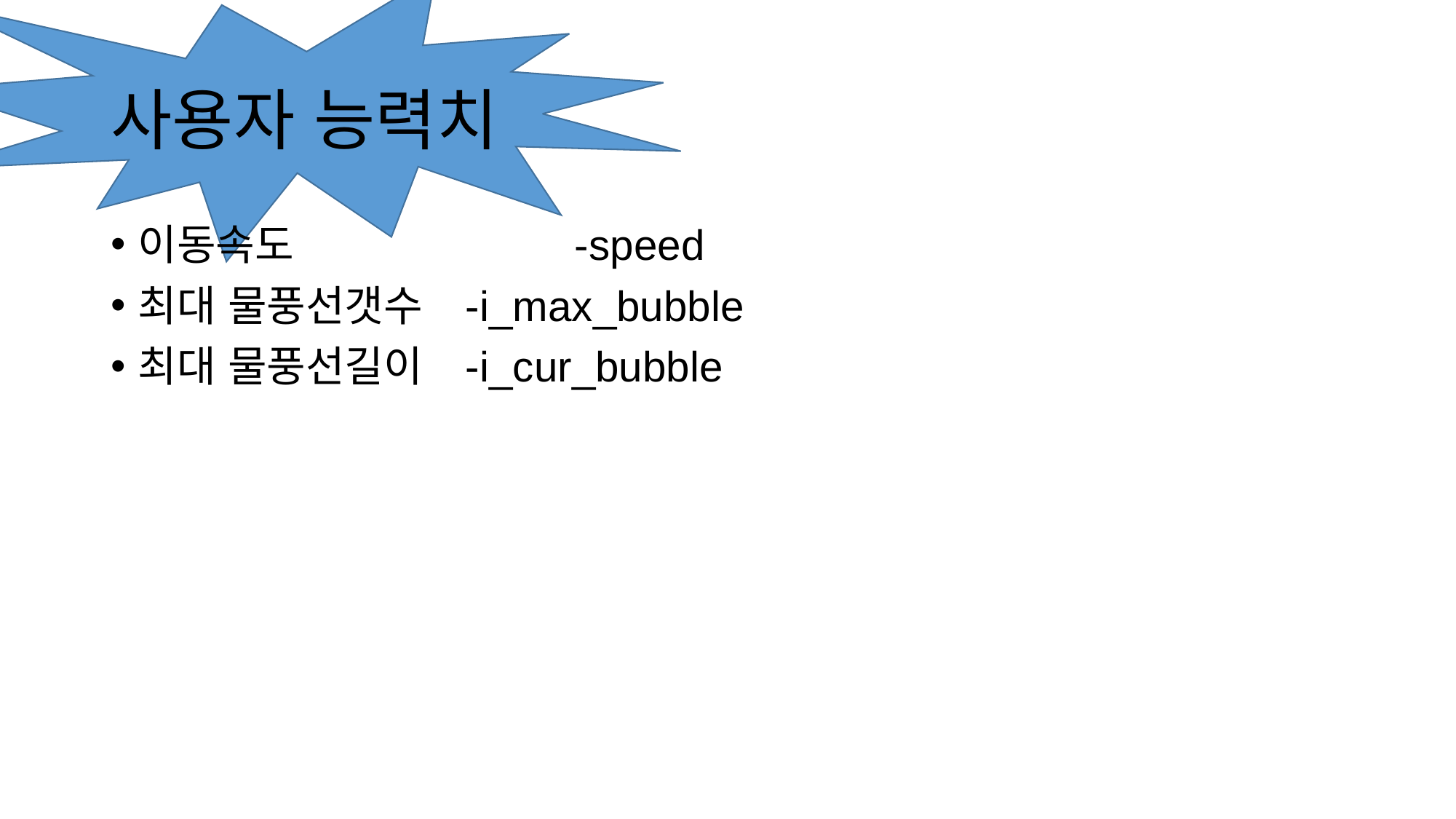

# 사용자 능력치
이동속도			-speed
최대 물풍선갯수	-i_max_bubble
최대 물풍선길이	-i_cur_bubble